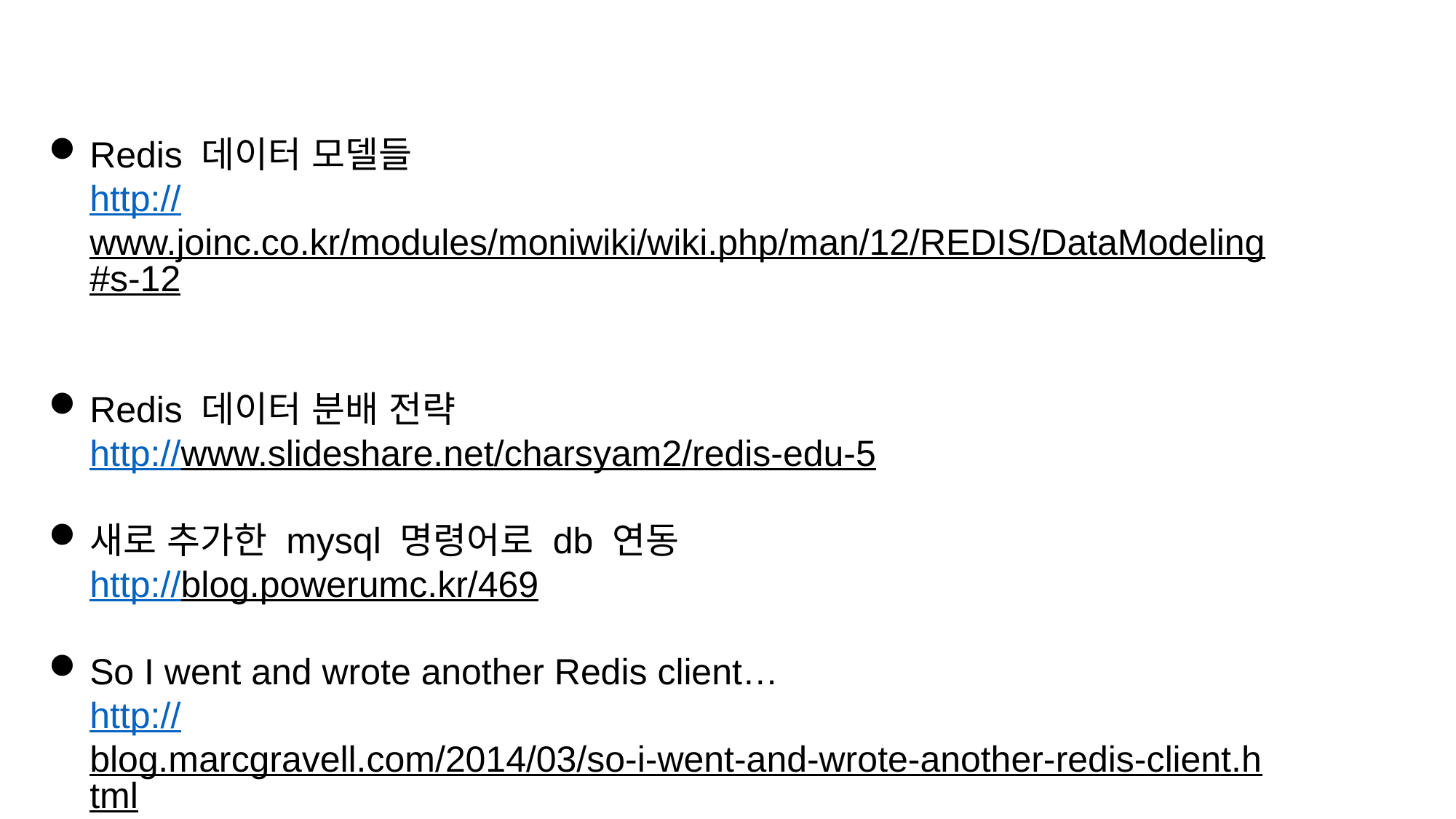

Redis 데이터 모델들
http://www.joinc.co.kr/modules/moniwiki/wiki.php/man/12/REDIS/DataModeling#s-12

Redis 데이터 분배 전략
http://www.slideshare.net/charsyam2/redis-edu-5

새로 추가한 mysql 명령어로 db 연동
http://blog.powerumc.kr/469

So I went and wrote another Redis client…
http://blog.marcgravell.com/2014/03/so-i-went-and-wrote-another-redis-client.html